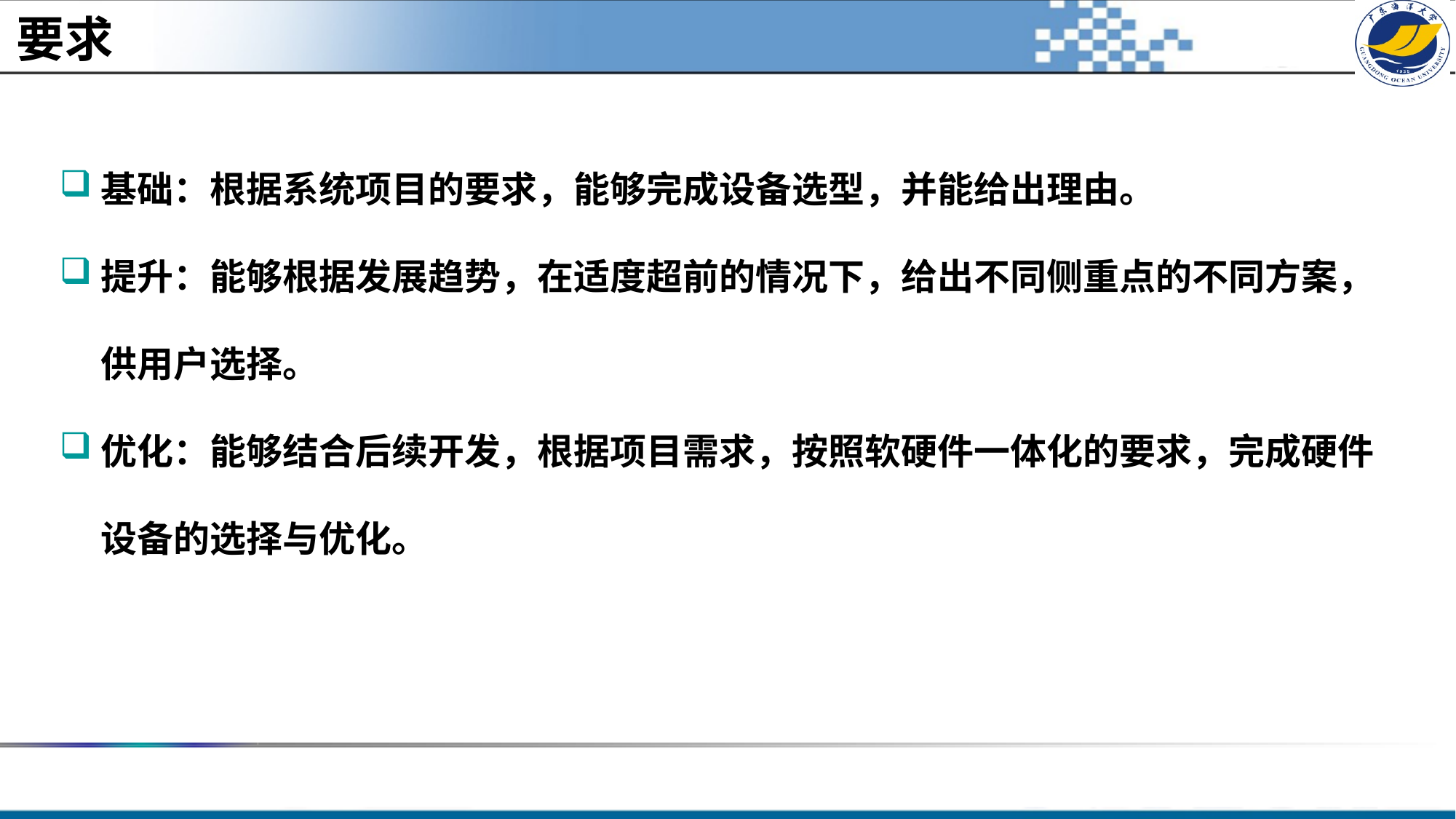

# 要求
基础：根据系统项目的要求，能够完成设备选型，并能给出理由。
提升：能够根据发展趋势，在适度超前的情况下，给出不同侧重点的不同方案，供用户选择。
优化：能够结合后续开发，根据项目需求，按照软硬件一体化的要求，完成硬件设备的选择与优化。
2